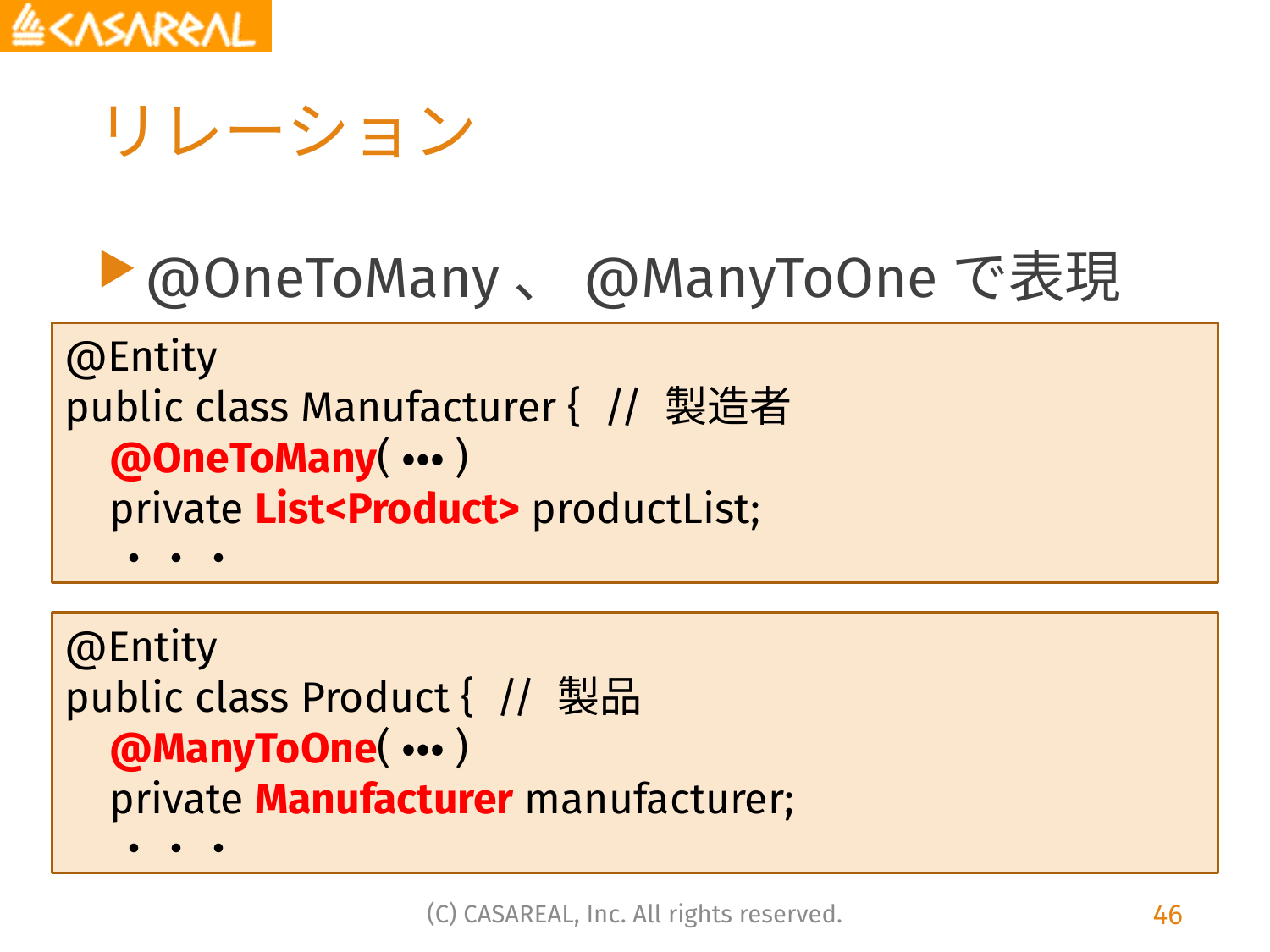

# リレーション
@OneToMany、@ManyToOneで表現
@Entity
public class Manufacturer {  // 製造者
    @OneToMany(・・・)
    private List<Product> productList;
    ・・・
@Entity
public class Product {  // 製品
    @ManyToOne(・・・)
    private Manufacturer manufacturer;
    ・・・
(C) CASAREAL, Inc. All rights reserved.
46